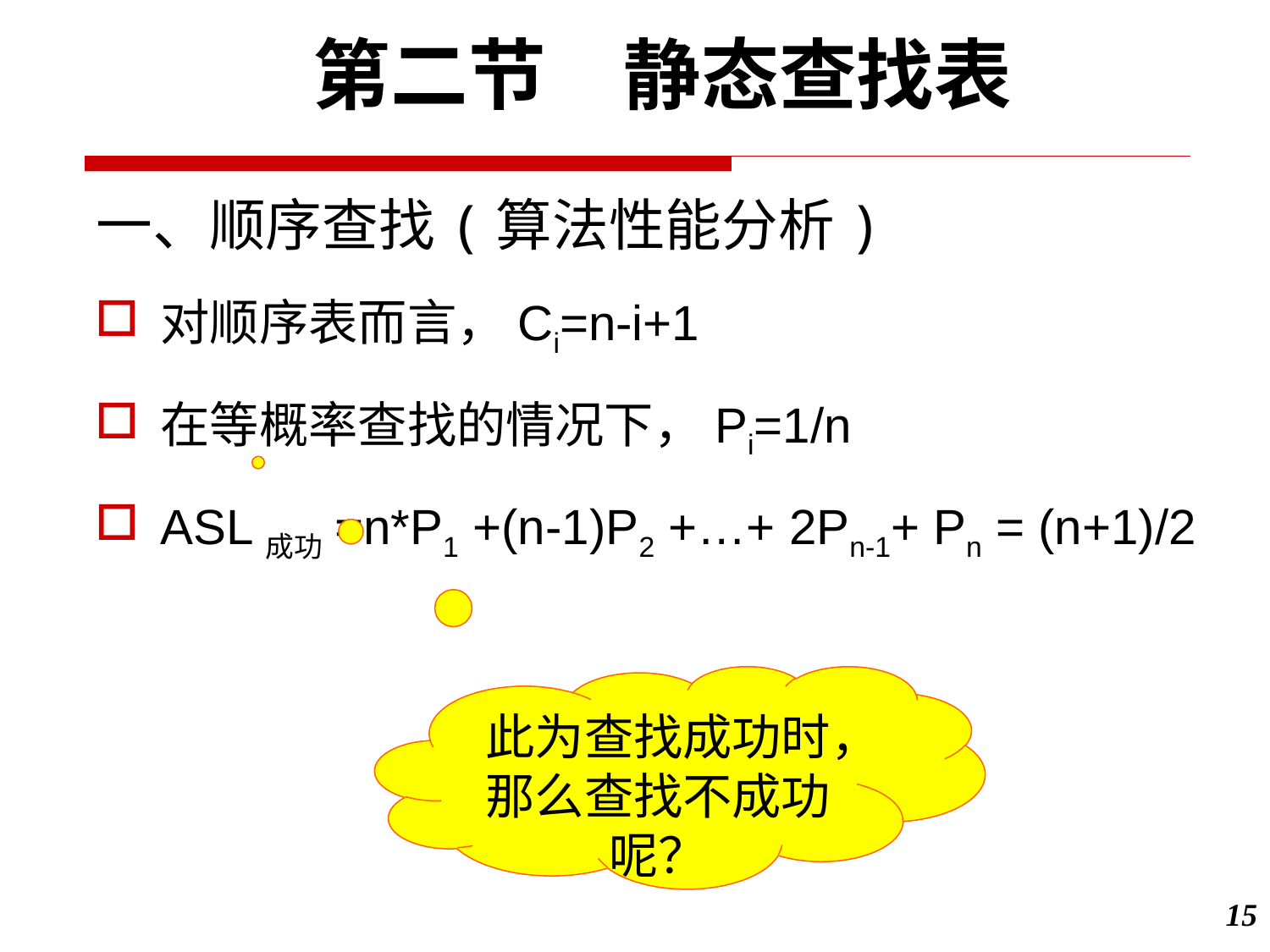

第二节　静态查找表
一、顺序查找(算法性能分析)
对顺序表而言，Ci=n-i+1
在等概率查找的情况下，Pi=1/n
ASL成功=n*P1 +(n-1)P2 +…+ 2Pn-1+ Pn = (n+1)/2
此为查找成功时，那么查找不成功呢？
15